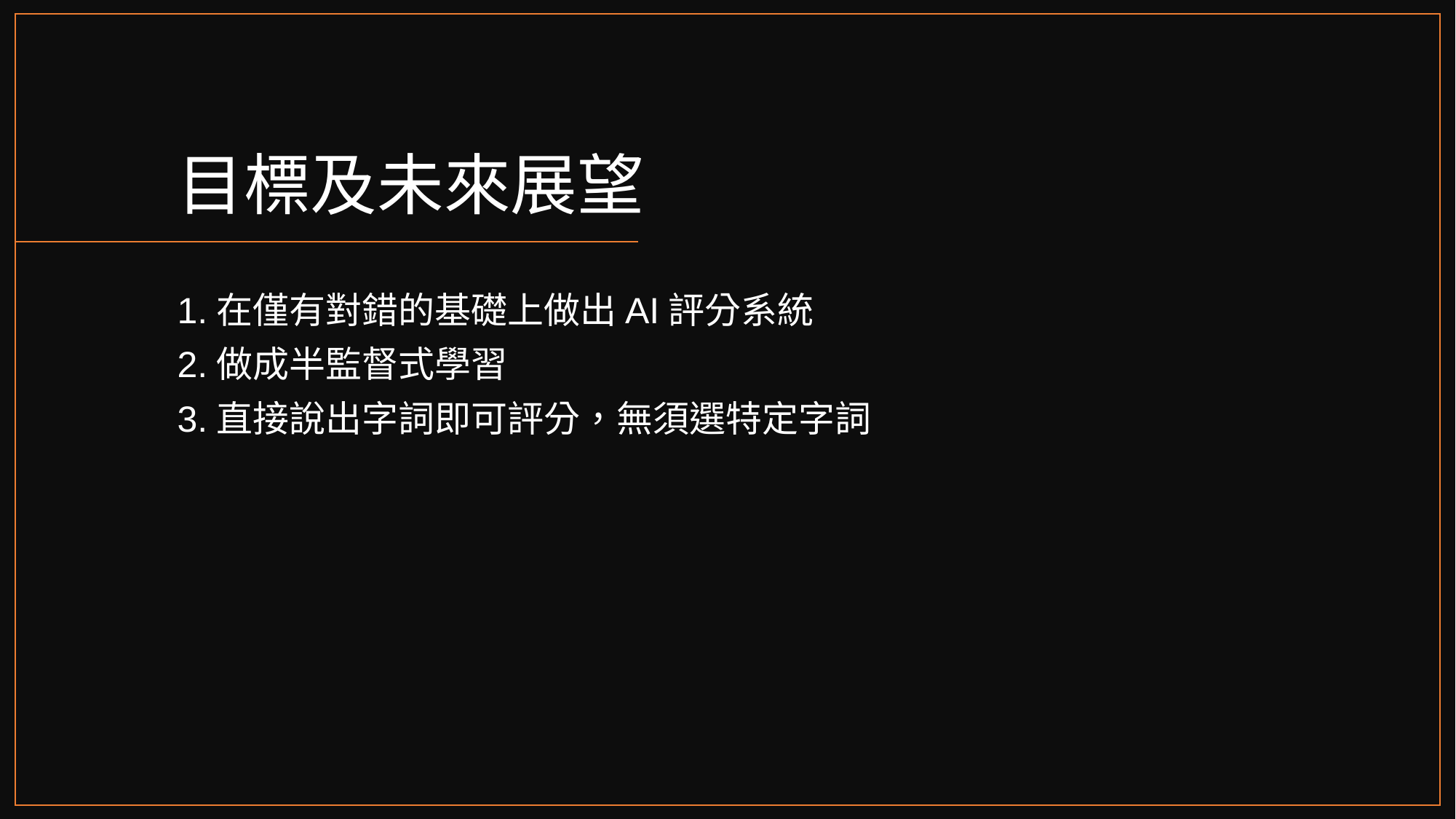

# 目標及未來展望
1.在僅有對錯的基礎上做出AI評分系統
2.做成半監督式學習
3.直接說出字詞即可評分，無須選特定字詞